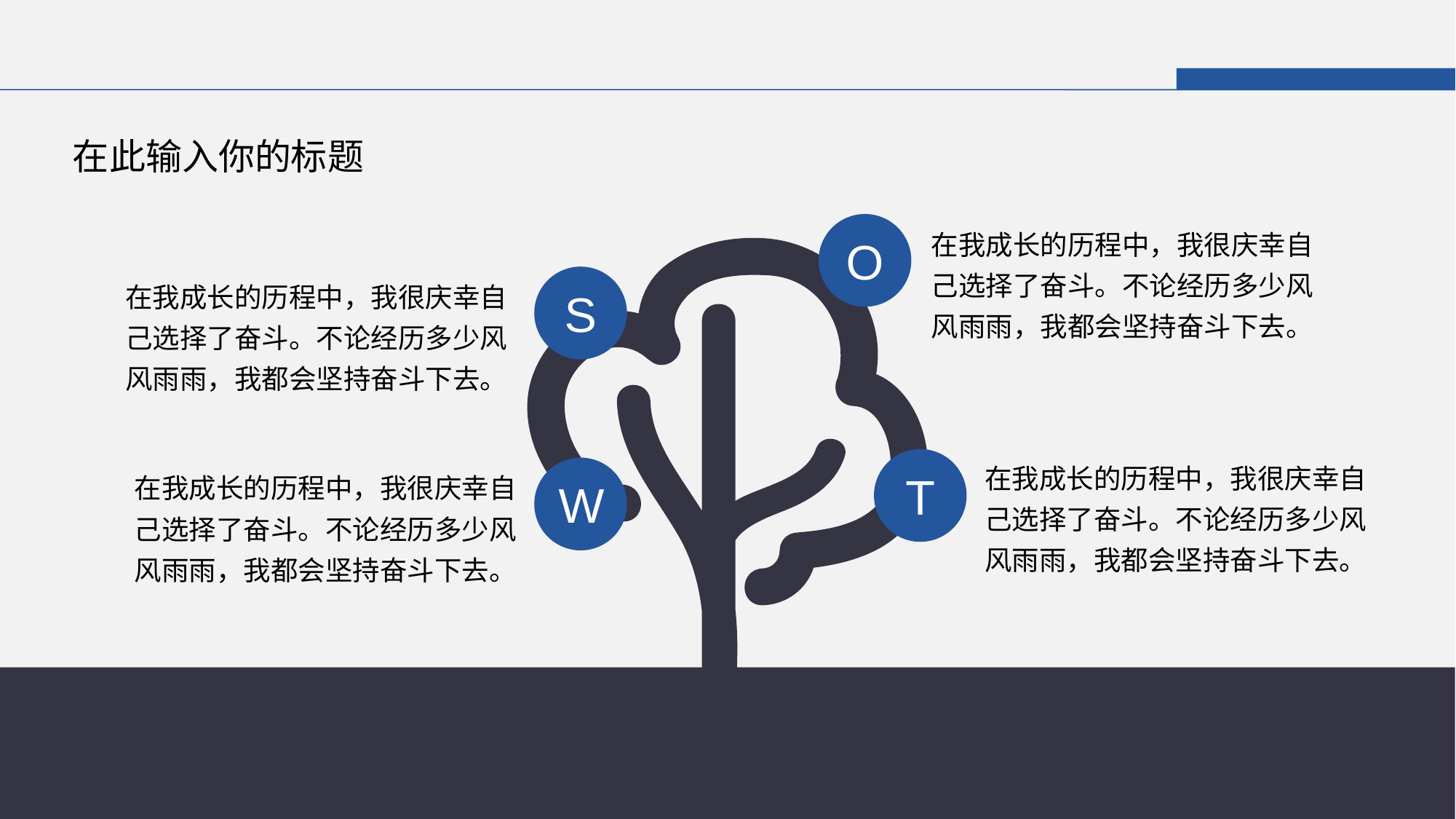

在此输入你的标题
O
在我成长的历程中，我很庆幸自己选择了奋斗。不论经历多少风风雨雨，我都会坚持奋斗下去。

在我成长的历程中，我很庆幸自己选择了奋斗。不论经历多少风风雨雨，我都会坚持奋斗下去。
S
在我成长的历程中，我很庆幸自己选择了奋斗。不论经历多少风风雨雨，我都会坚持奋斗下去。
T
在我成长的历程中，我很庆幸自己选择了奋斗。不论经历多少风风雨雨，我都会坚持奋斗下去。
W